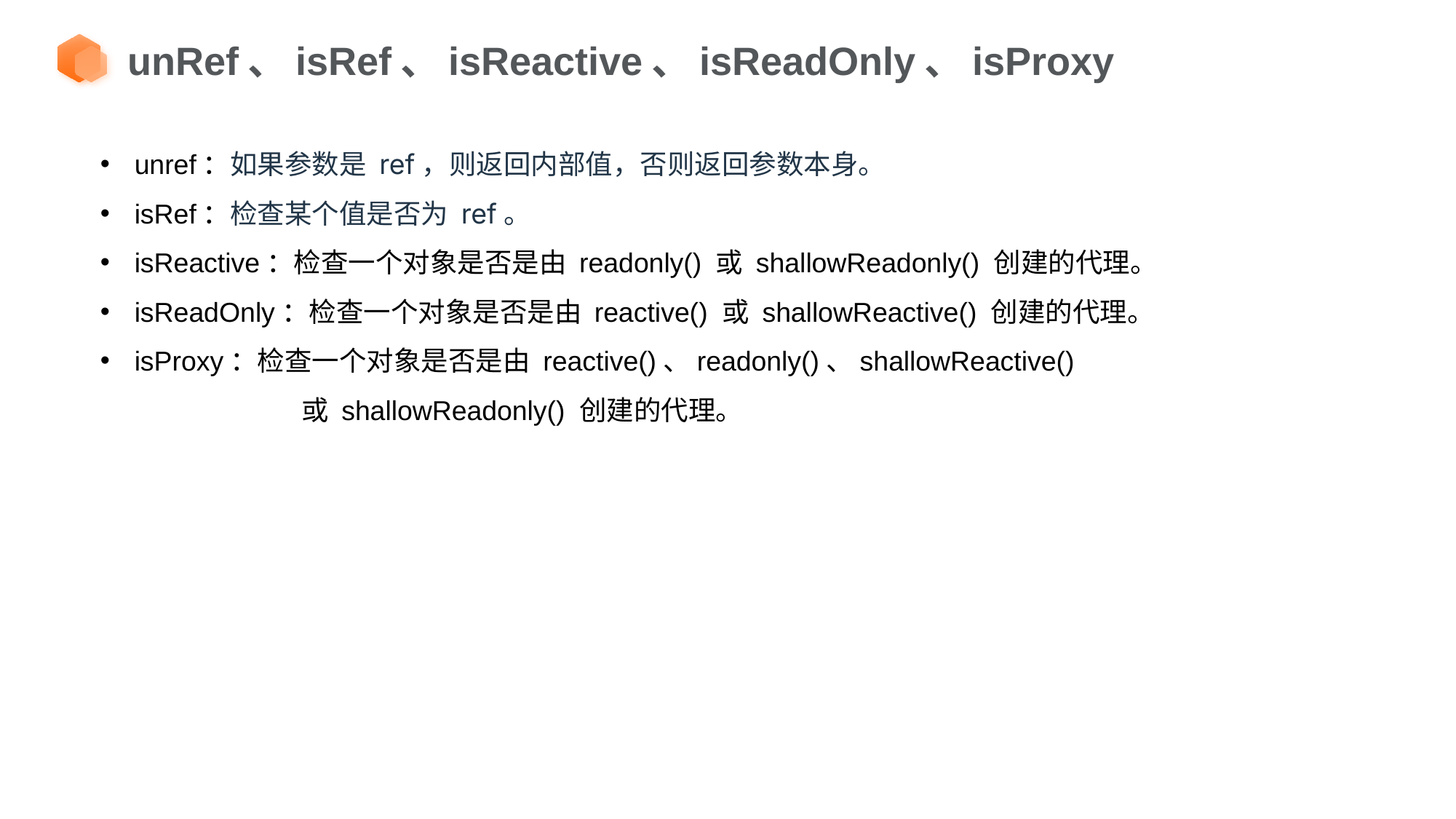

unRef、isRef、isReactive、isReadOnly、isProxy
unref：如果参数是 ref，则返回内部值，否则返回参数本身。
isRef：检查某个值是否为 ref。
isReactive：检查一个对象是否是由 readonly() 或 shallowReadonly() 创建的代理。
isReadOnly：检查一个对象是否是由 reactive() 或 shallowReactive() 创建的代理。
isProxy：检查一个对象是否是由 reactive()、readonly()、shallowReactive()
  	     或 shallowReadonly() 创建的代理。